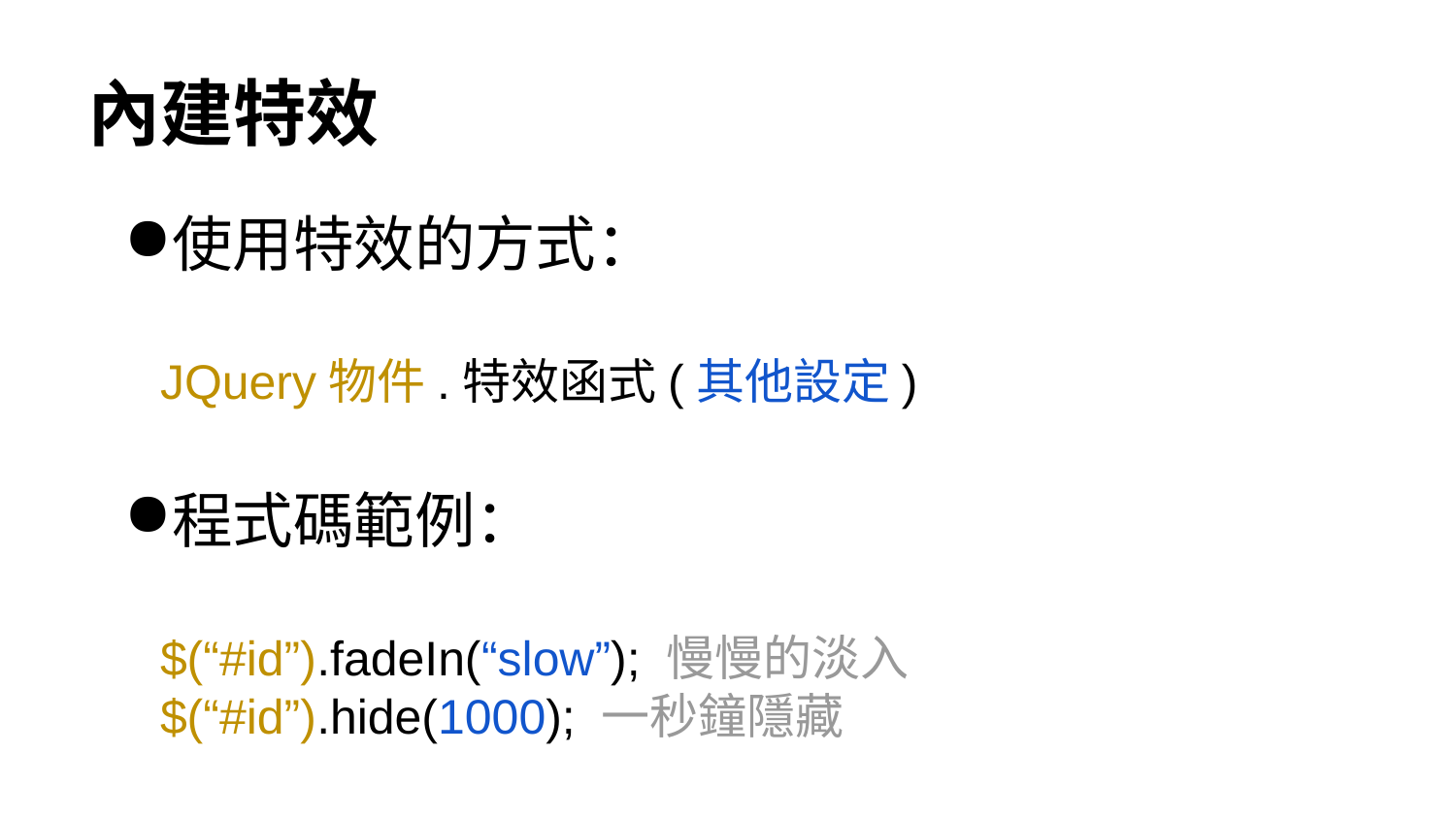

# 內建特效
使用特效的方式：
JQuery物件.特效函式(其他設定)

程式碼範例：
$(“#id”).fadeIn(“slow”); 慢慢的淡入
$(“#id”).hide(1000); 一秒鐘隱藏